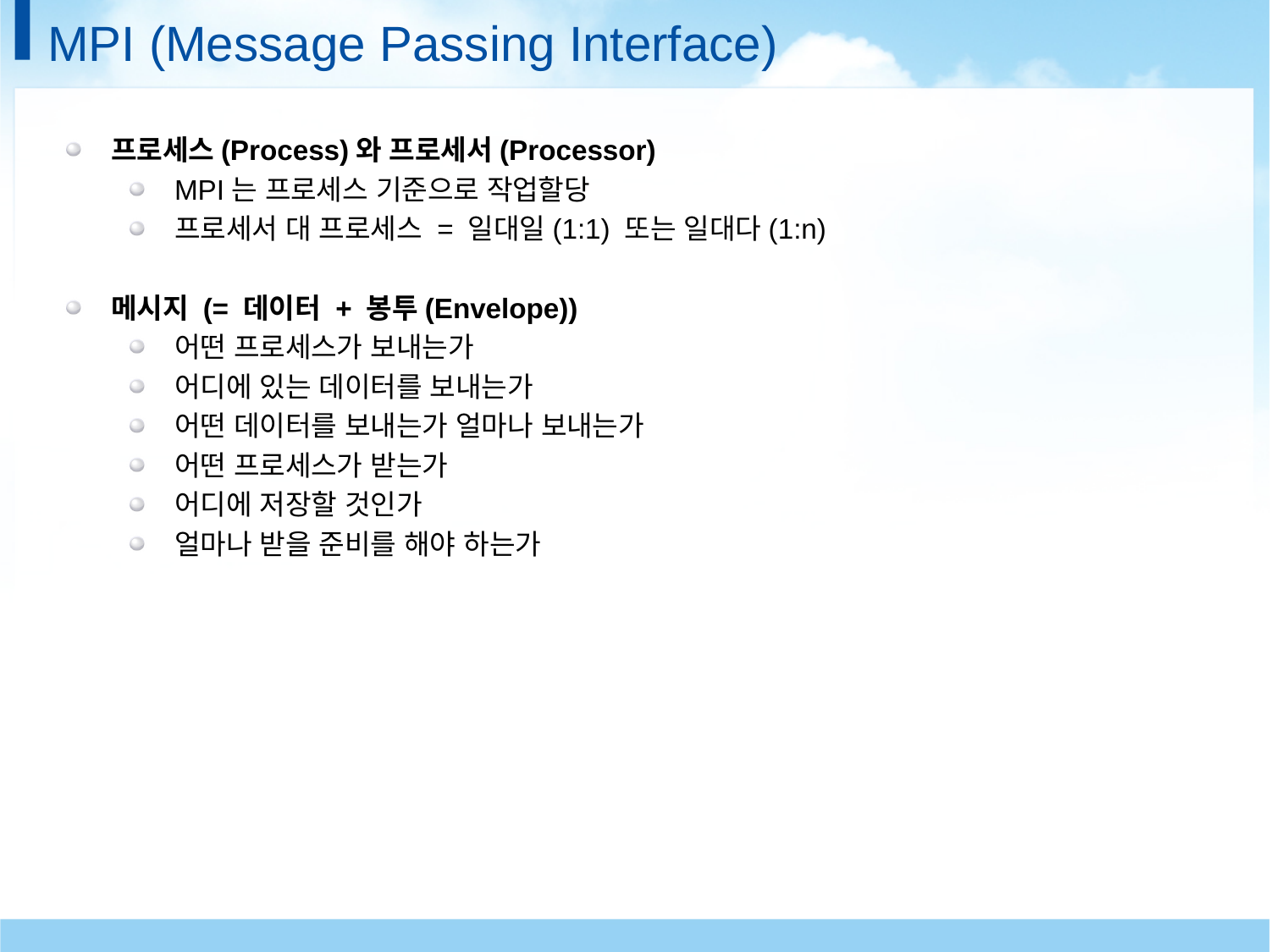

# MPI (Message Passing Interface)

프로세스(Process)와 프로세서(Processor)
MPI는 프로세스 기준으로 작업할당
프로세서 대 프로세스 = 일대일(1:1) 또는 일대다(1:n)

메시지 (= 데이터 + 봉투(Envelope))
어떤 프로세스가 보내는가
어디에 있는 데이터를 보내는가
어떤 데이터를 보내는가 얼마나 보내는가
어떤 프로세스가 받는가
어디에 저장할 것인가
얼마나 받을 준비를 해야 하는가